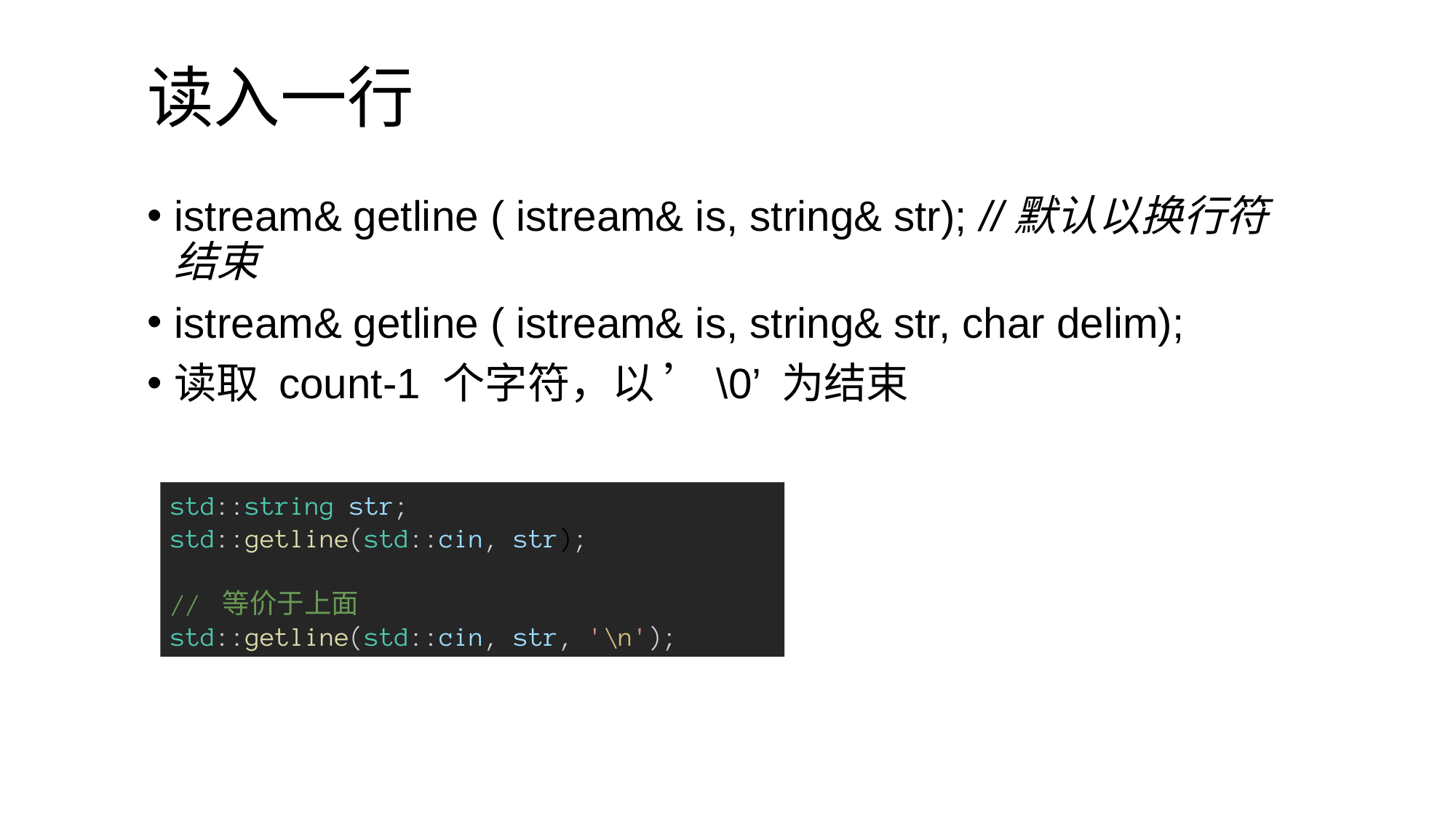

# 读入一行
istream& getline ( istream& is, string& str); //默认以换行符结束
istream& getline ( istream& is, string& str, char delim);
读取 count-1 个字符，以 ’\0’ 为结束

std::string str;
std::getline(std::cin, str);

// 等价于上面
std::getline(std::cin, str, '\n');